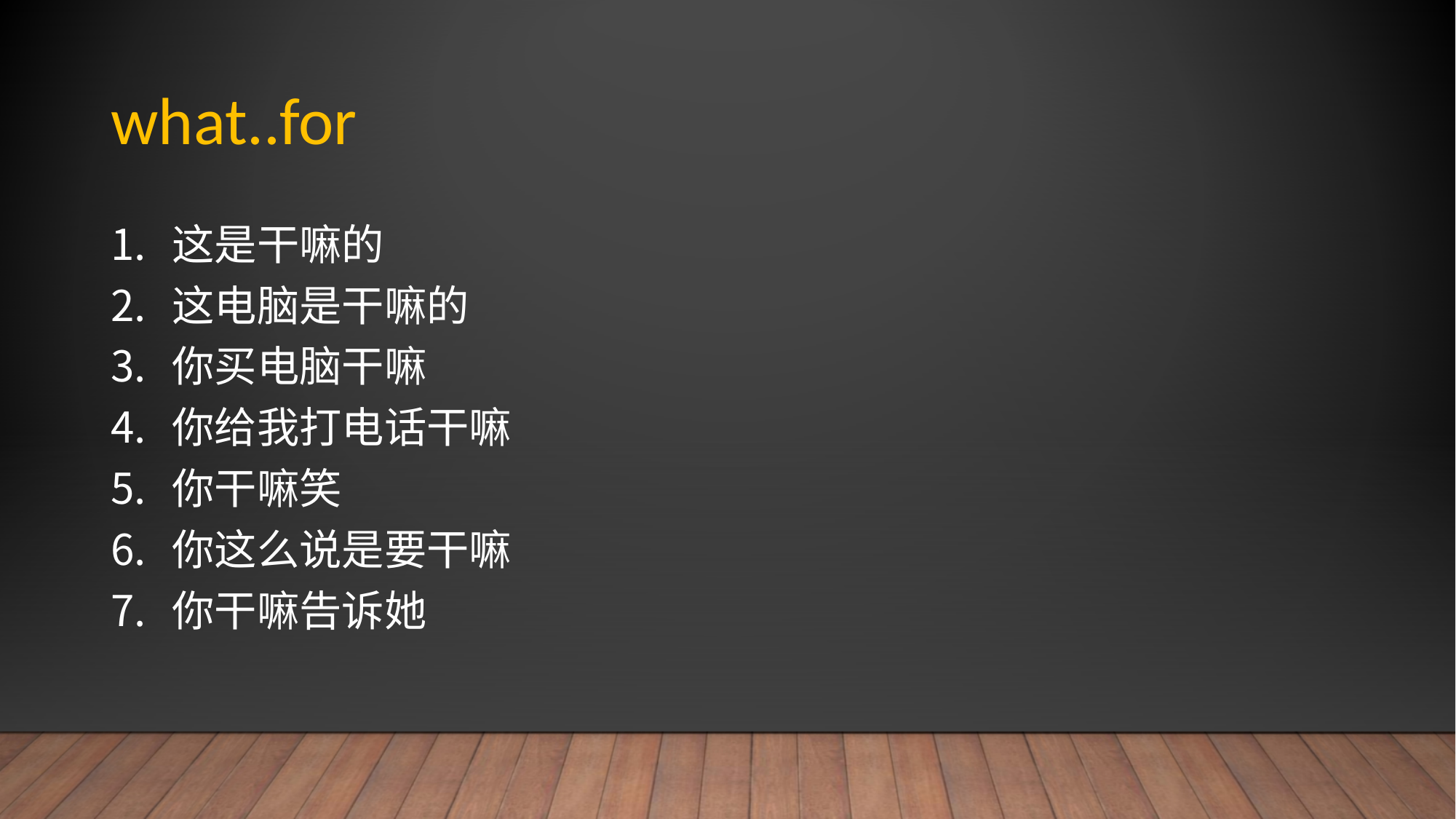

# what..for
这是干嘛的
这电脑是干嘛的
你买电脑干嘛
你给我打电话干嘛
你干嘛笑
你这么说是要干嘛
你干嘛告诉她